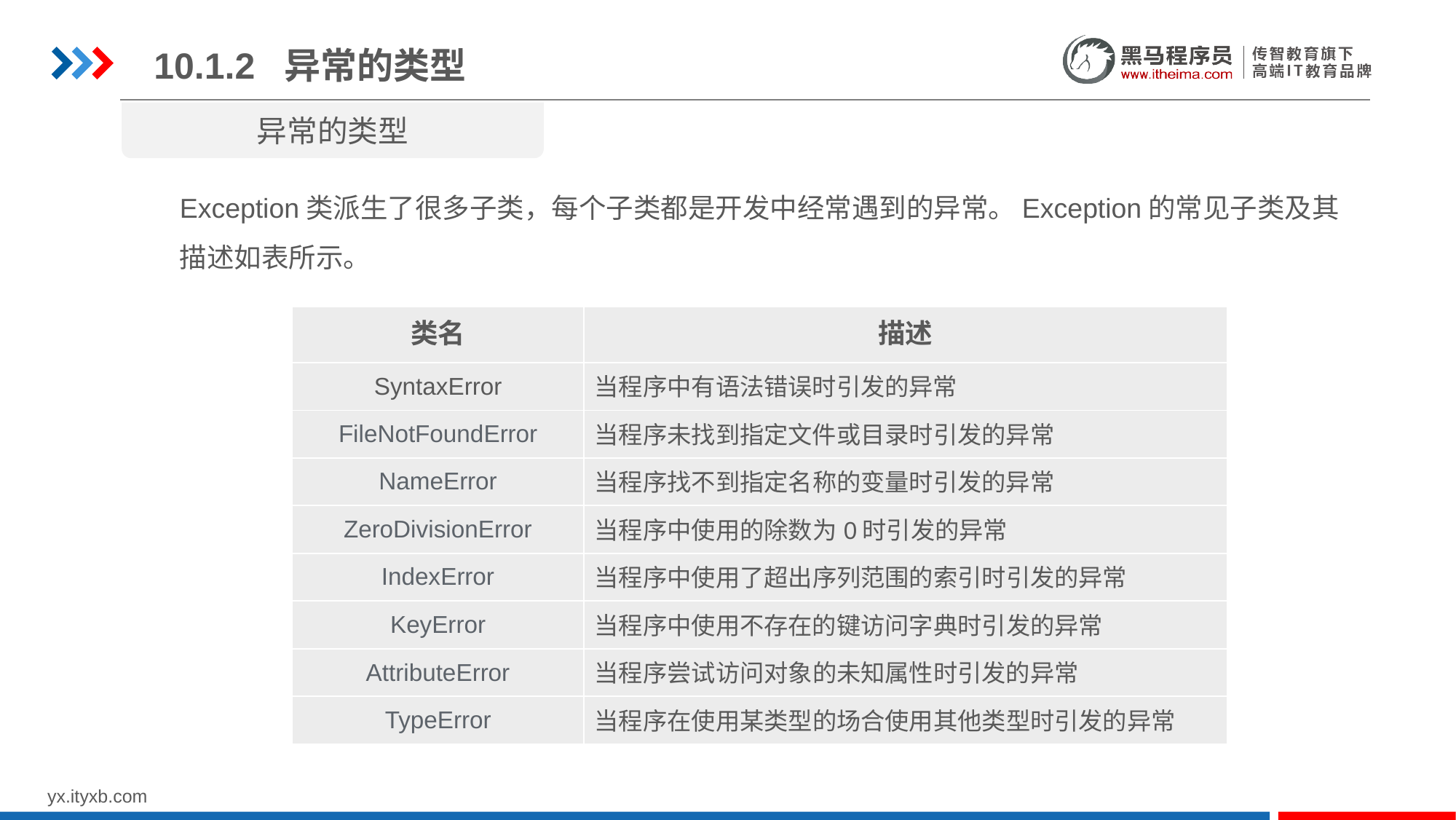

10.1.2  异常的类型

异常的类型
Exception类派生了很多子类，每个子类都是开发中经常遇到的异常。Exception的常见子类及其描述如表所示。
| 类名 | 描述 |
| --- | --- |
| SyntaxError | 当程序中有语法错误时引发的异常 |
| FileNotFoundError | 当程序未找到指定文件或目录时引发的异常 |
| NameError | 当程序找不到指定名称的变量时引发的异常 |
| ZeroDivisionError | 当程序中使用的除数为0时引发的异常 |
| IndexError | 当程序中使用了超出序列范围的索引时引发的异常 |
| KeyError | 当程序中使用不存在的键访问字典时引发的异常 |
| AttributeError | 当程序尝试访问对象的未知属性时引发的异常 |
| TypeError | 当程序在使用某类型的场合使用其他类型时引发的异常 |